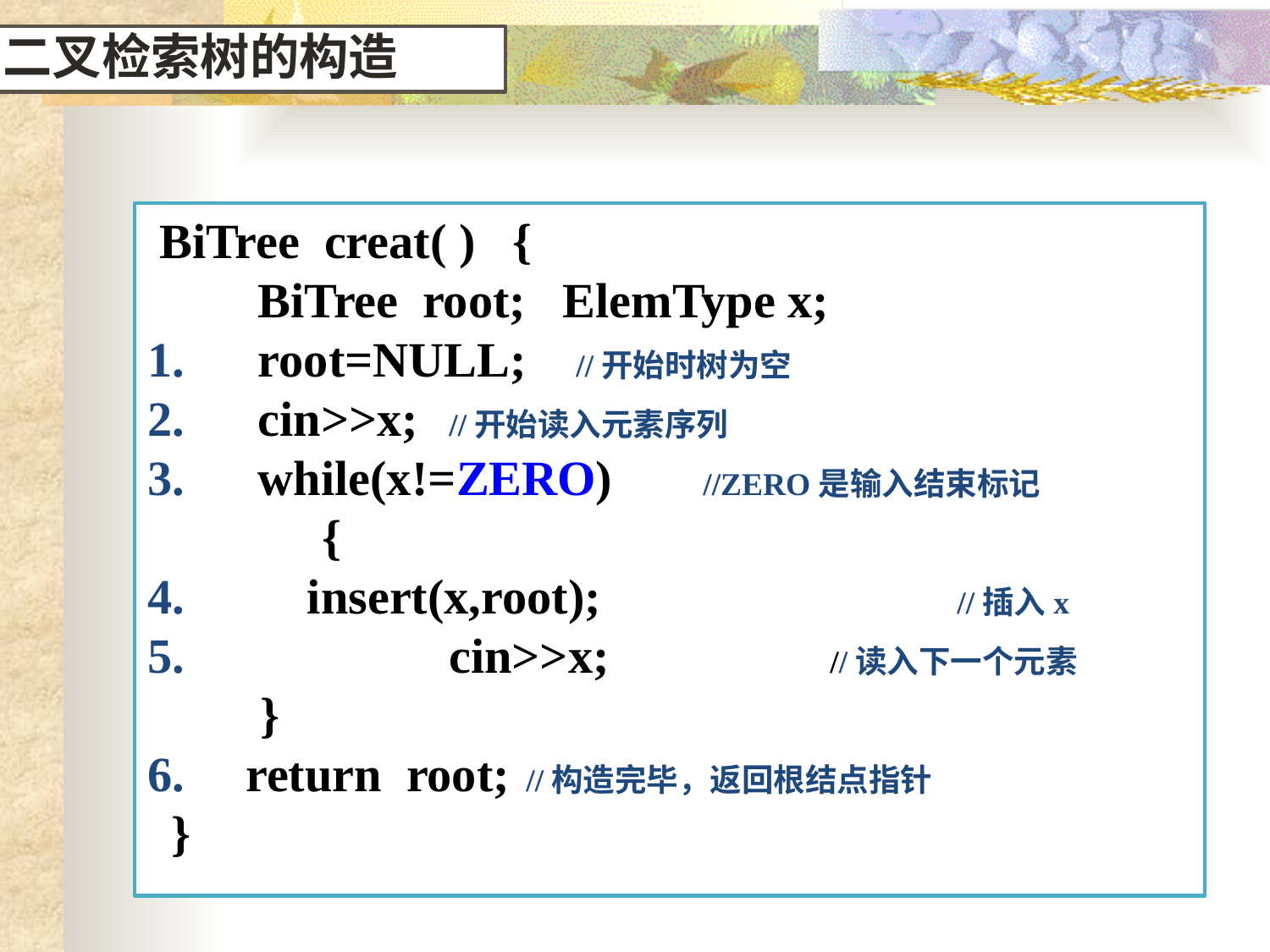

二叉检索树的构造
 BiTree  creat( )   {
         BiTree  root;   ElemType x;
1.      root=NULL;  	//开始时树为空
2.      cin>>x;  	//开始读入元素序列
3.      while(x!=ZERO) 	//ZERO是输入结束标记
		{
4.          insert(x,root); 		 	//插入x
5. 		cin>>x;		//读入下一个元素
              }
6.     return  root;  //构造完毕，返回根结点指针
   }